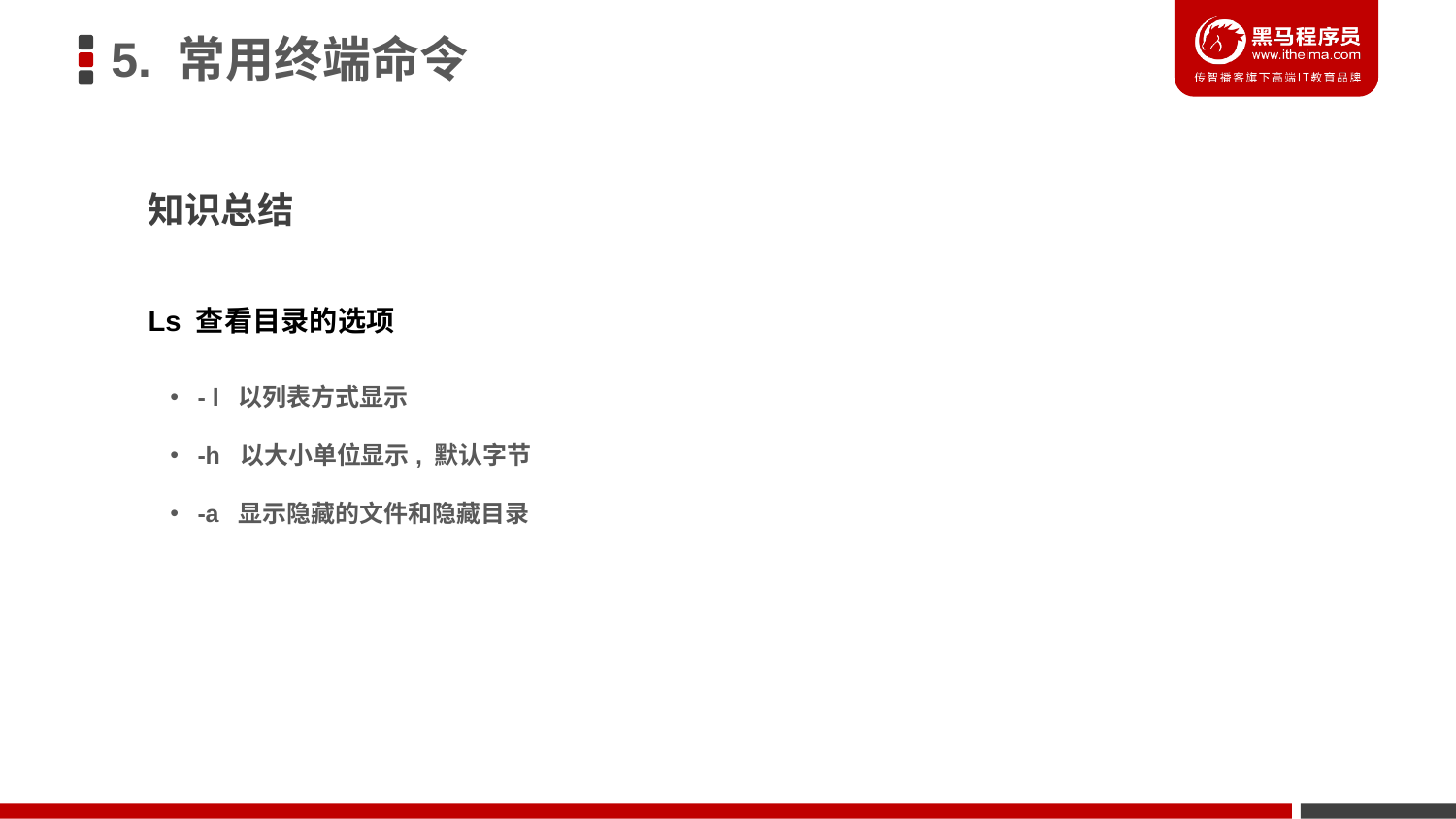

5. 常用终端命令
知识总结
Ls 查看目录的选项
- l  以列表方式显示

-h  以大小单位显示, 默认字节

-a  显示隐藏的文件和隐藏目录